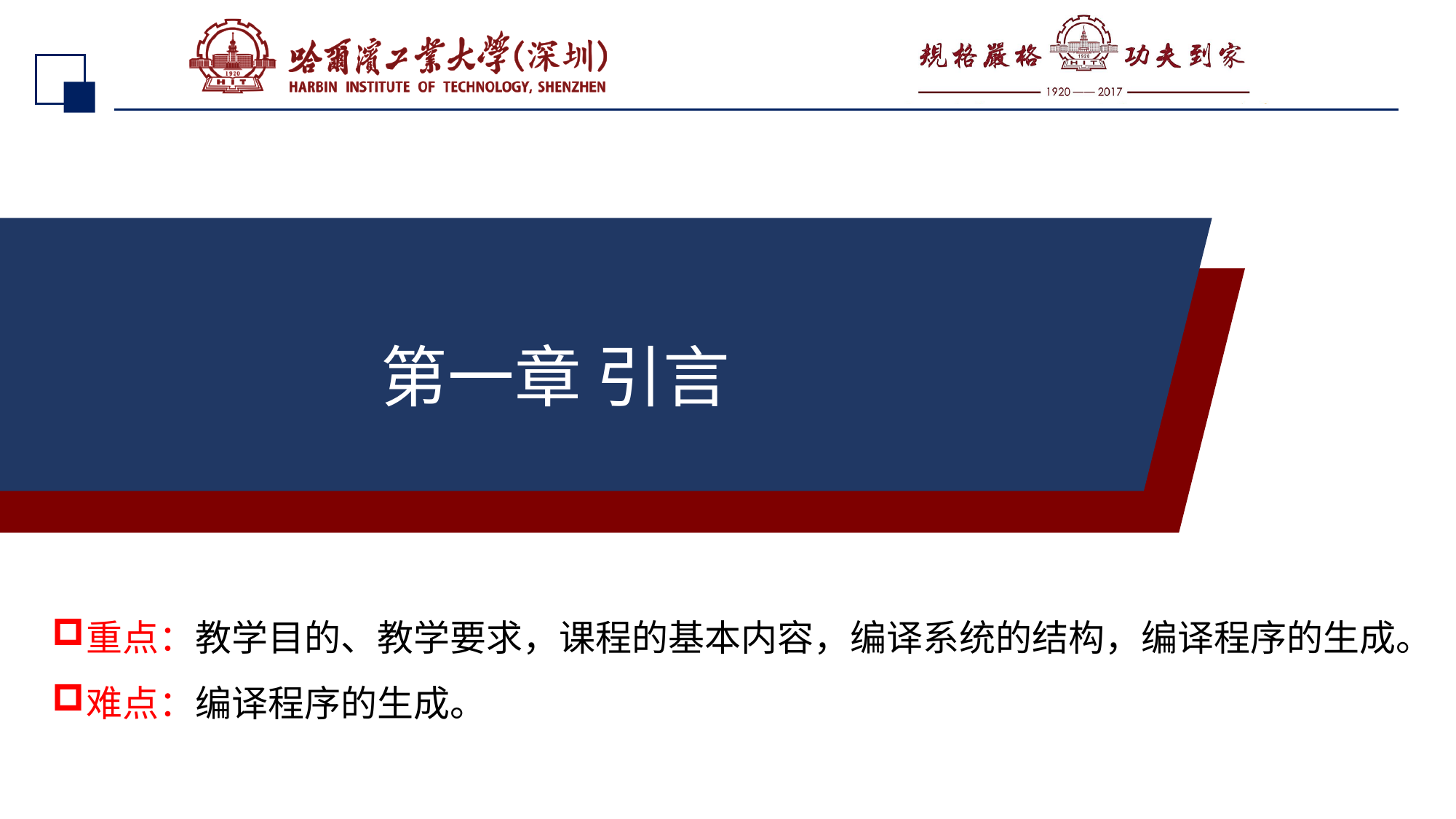

# 第一章 引言
重点：教学目的、教学要求，课程的基本内容，编译系统的结构，编译程序的生成。
难点：编译程序的生成。